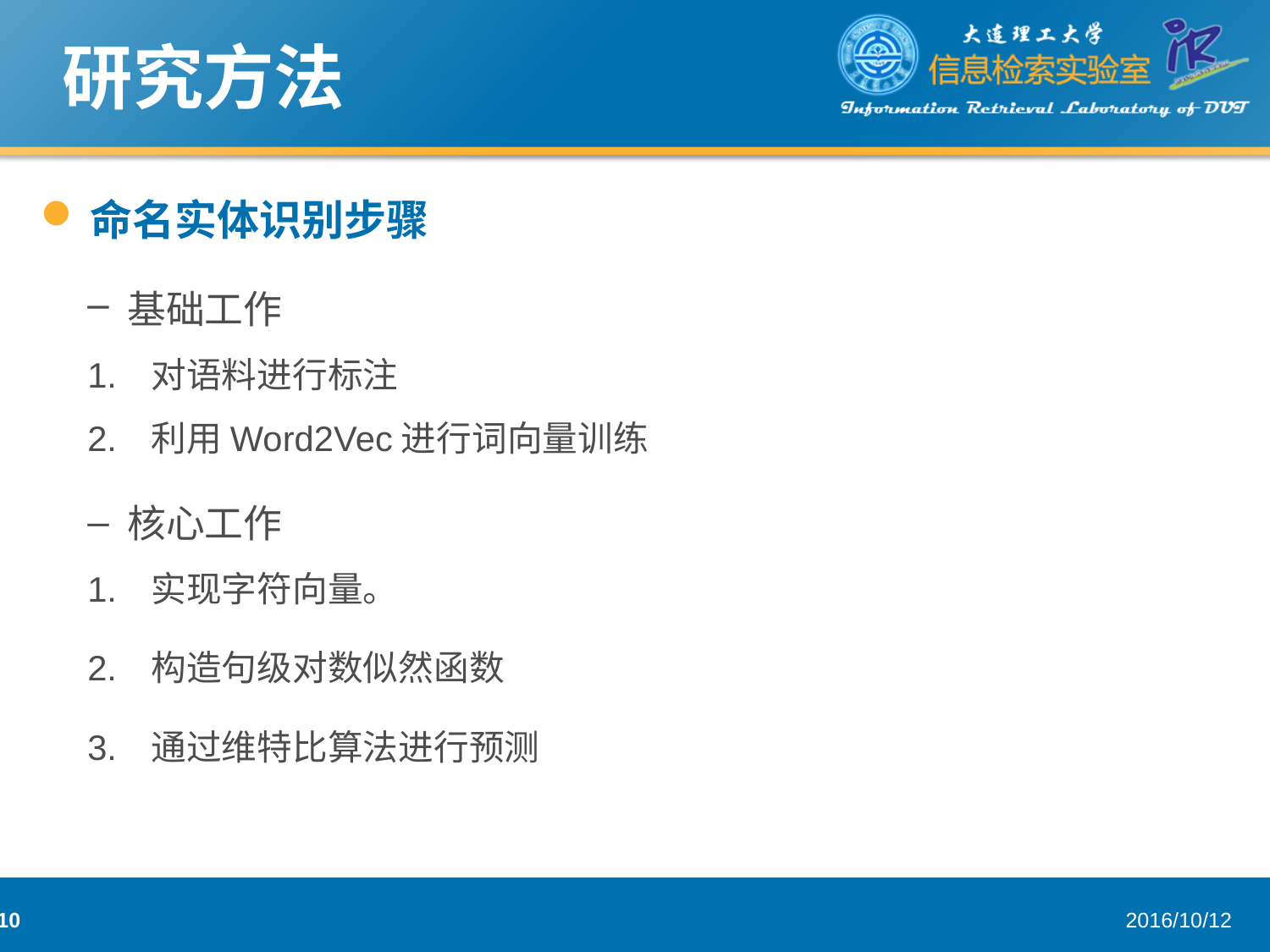

# 研究方法
命名实体识别步骤
基础工作
对语料进行标注
利用Word2Vec进行词向量训练
核心工作
实现字符向量。
构造句级对数似然函数
通过维特比算法进行预测